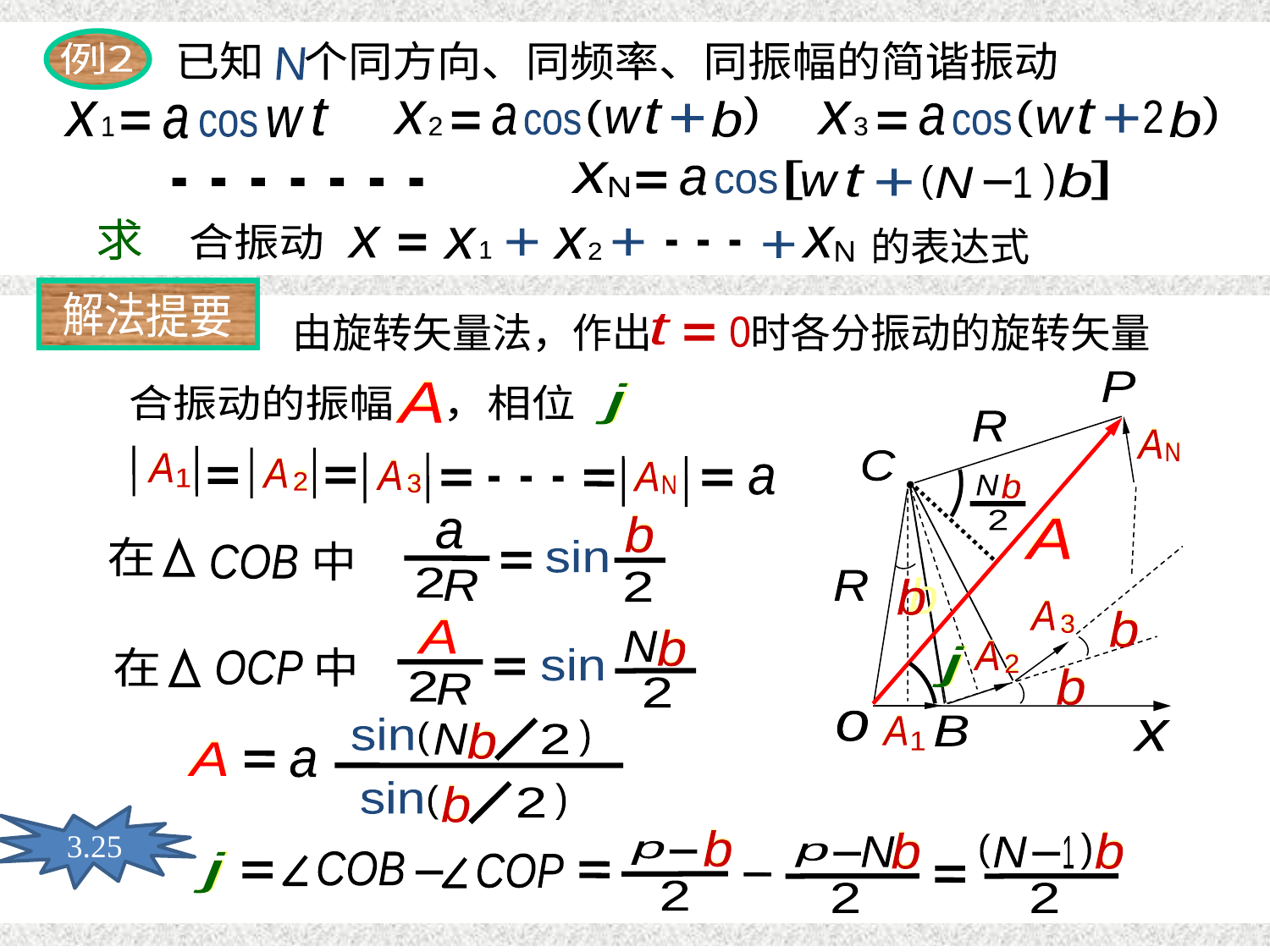

例八

例2
已知    个同方向、同频率、同振幅的简谐振动
N
)
t
(
β
x
x
2
a
+
ω
cos

)
t
(
2
β
x
x
3
a
+
ω
cos

t
x
x
1
a
ω
cos

[             ]
x
x
)
β
t
(
a
N
1
+
cos
ω

N
.......

求
合振动
x
x
x
x
x
x
2
x
x
1
+
+
+

...
N
的表达式

解法
提要
由旋转矢量法，作出           时各分振动的旋转矢量
t
0

Α
Α
ϕ
ϕ
合振动的振幅     ，相位

P
x
R
x

Α
Α
Ν
Ν

C
x

β
β
N

2

Α
Α

R
x
β
β
Α
Α
3
3
β
β

Α
Α
2
2
ϕ
ϕ

β
β

o
x
Α
Α
1
1
B
x
x
x

Α
Α
1
1

Α
Α
2
2
Α
Α
3
3
Α
Α
Ν
Ν
a

...
β
β
a
在
sin
中

COB

2
R
2
Α
Α
β
β
N
在
中
sin
OCP

2
R
2
sin

)
β
β
(
N
2
Α
Α
a

sin

)
β
β
(
2
3.25
β
β
β
β
β
β
)
(
1
N
N
π
π
COB

ϕ
ϕ
COP

2
2
2